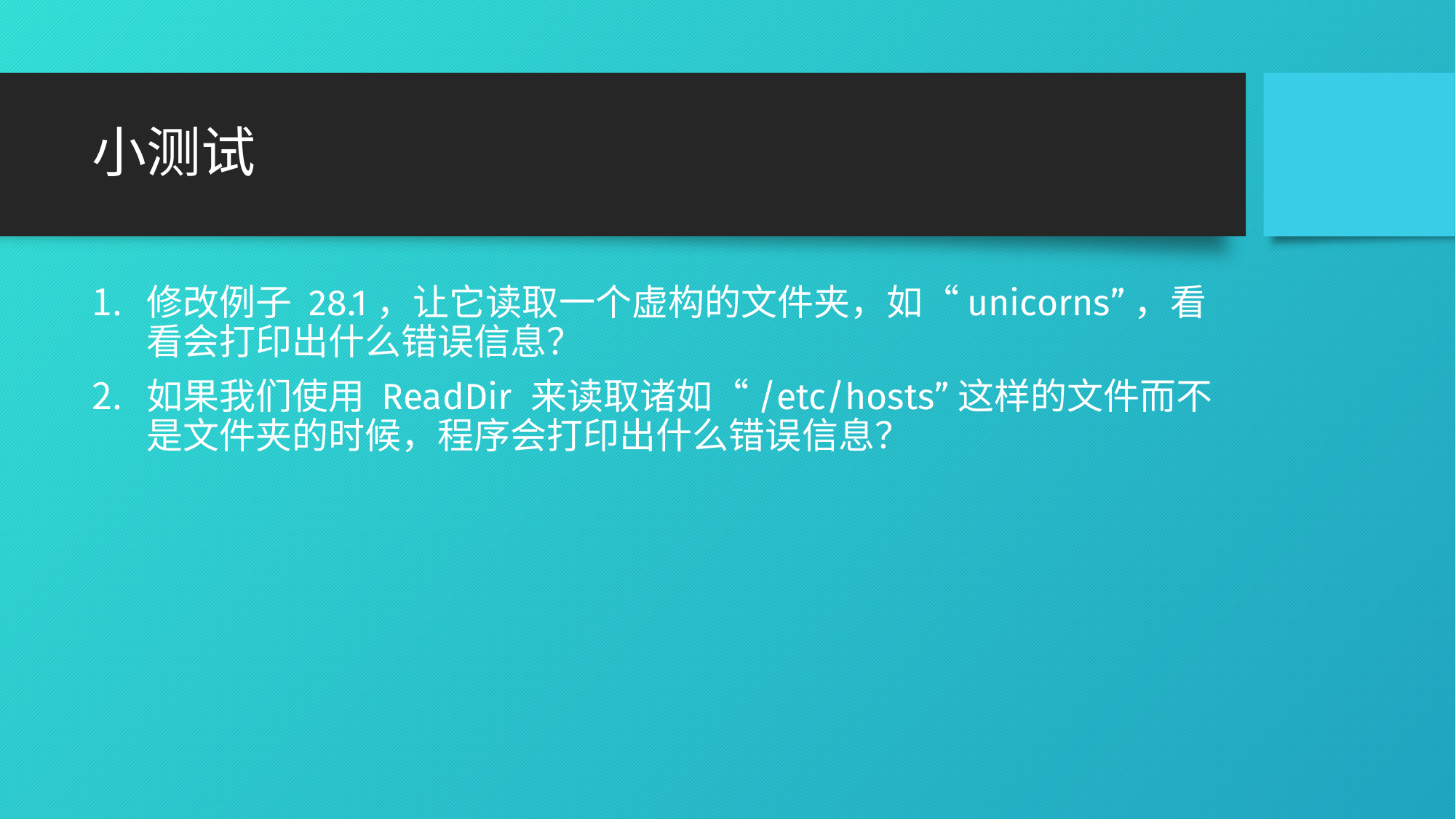

# 小测试
修改例子 28.1，让它读取一个虚构的文件夹，如“unicorns”，看看会打印出什么错误信息？
如果我们使用 ReadDir 来读取诸如“/etc/hosts”这样的文件而不是文件夹的时候，程序会打印出什么错误信息？